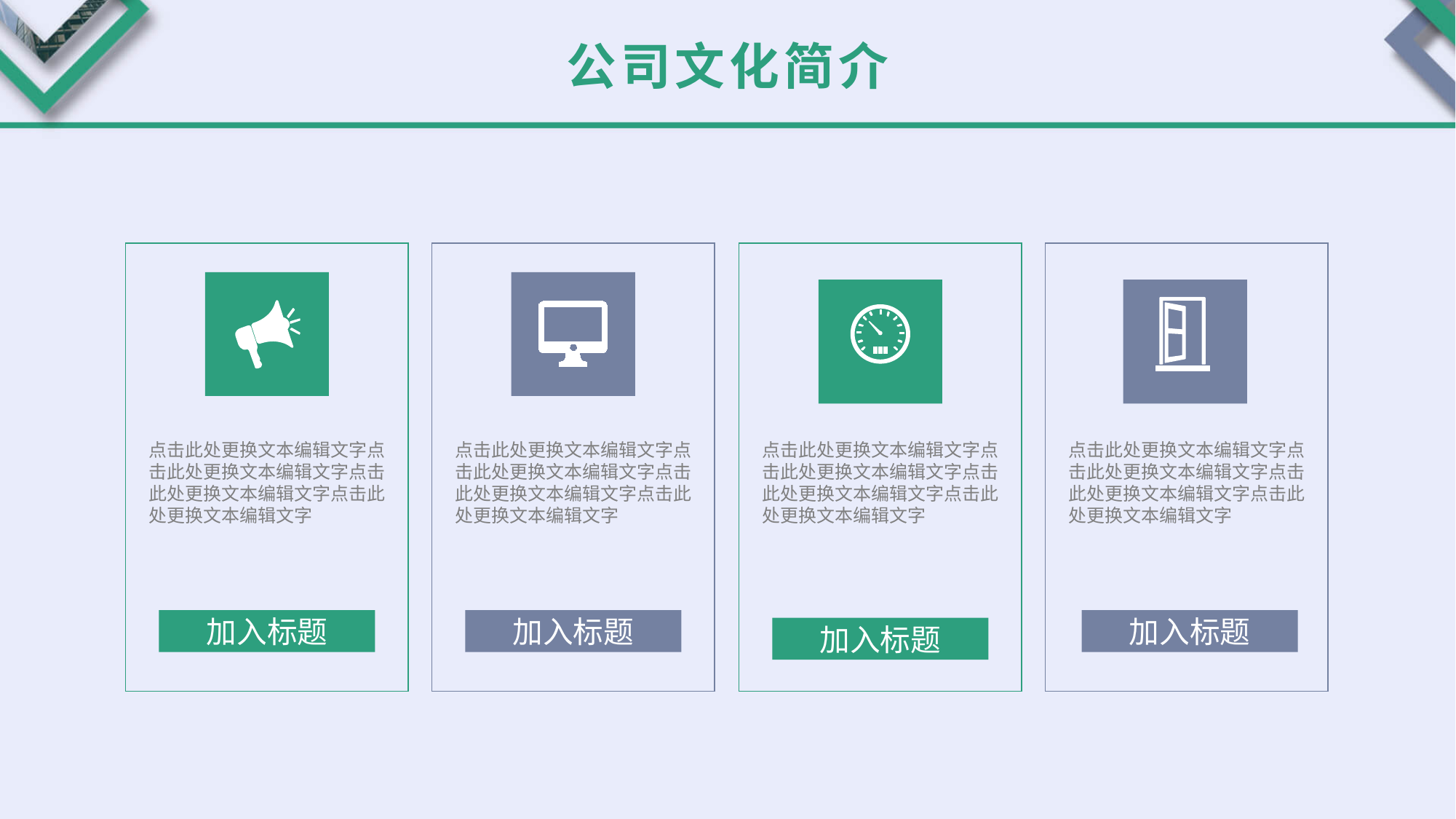

公司文化简介

点击此处更换文本编辑文字点击此处更换文本编辑文字点击此处更换文本编辑文字点击此处更换文本编辑文字

点击此处更换文本编辑文字点击此处更换文本编辑文字点击此处更换文本编辑文字点击此处更换文本编辑文字

点击此处更换文本编辑文字点击此处更换文本编辑文字点击此处更换文本编辑文字点击此处更换文本编辑文字

点击此处更换文本编辑文字点击此处更换文本编辑文字点击此处更换文本编辑文字点击此处更换文本编辑文字

加入标题

加入标题

加入标题
加入标题